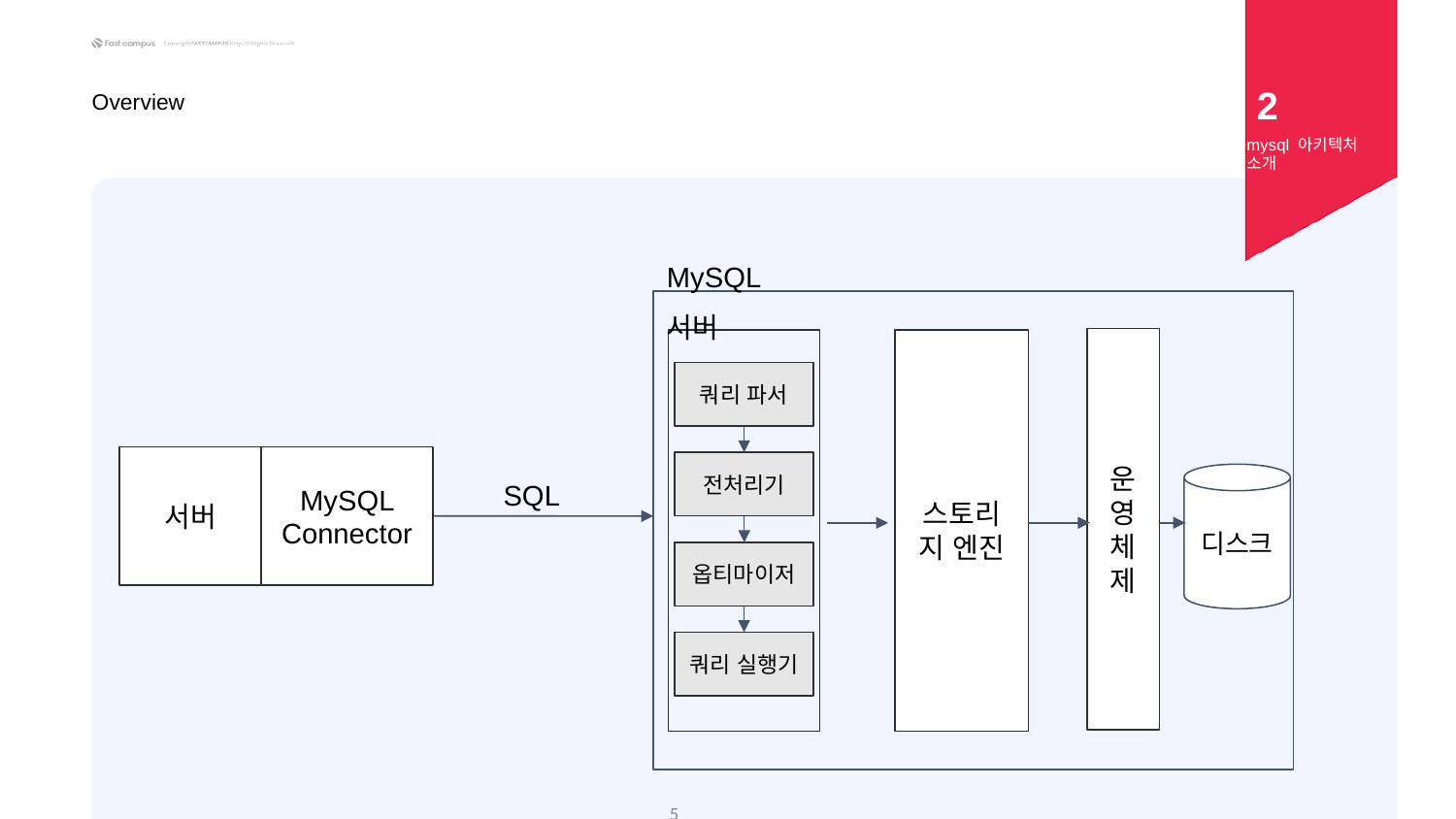

2
Overview
mysql 아키텍처 소개
MySQL 서버

운영체제

스토리지 엔진
쿼리 파서
   서버
MySQL Connector
SQL
전처리기
디스크
옵티마이저
쿼리 실행기
5